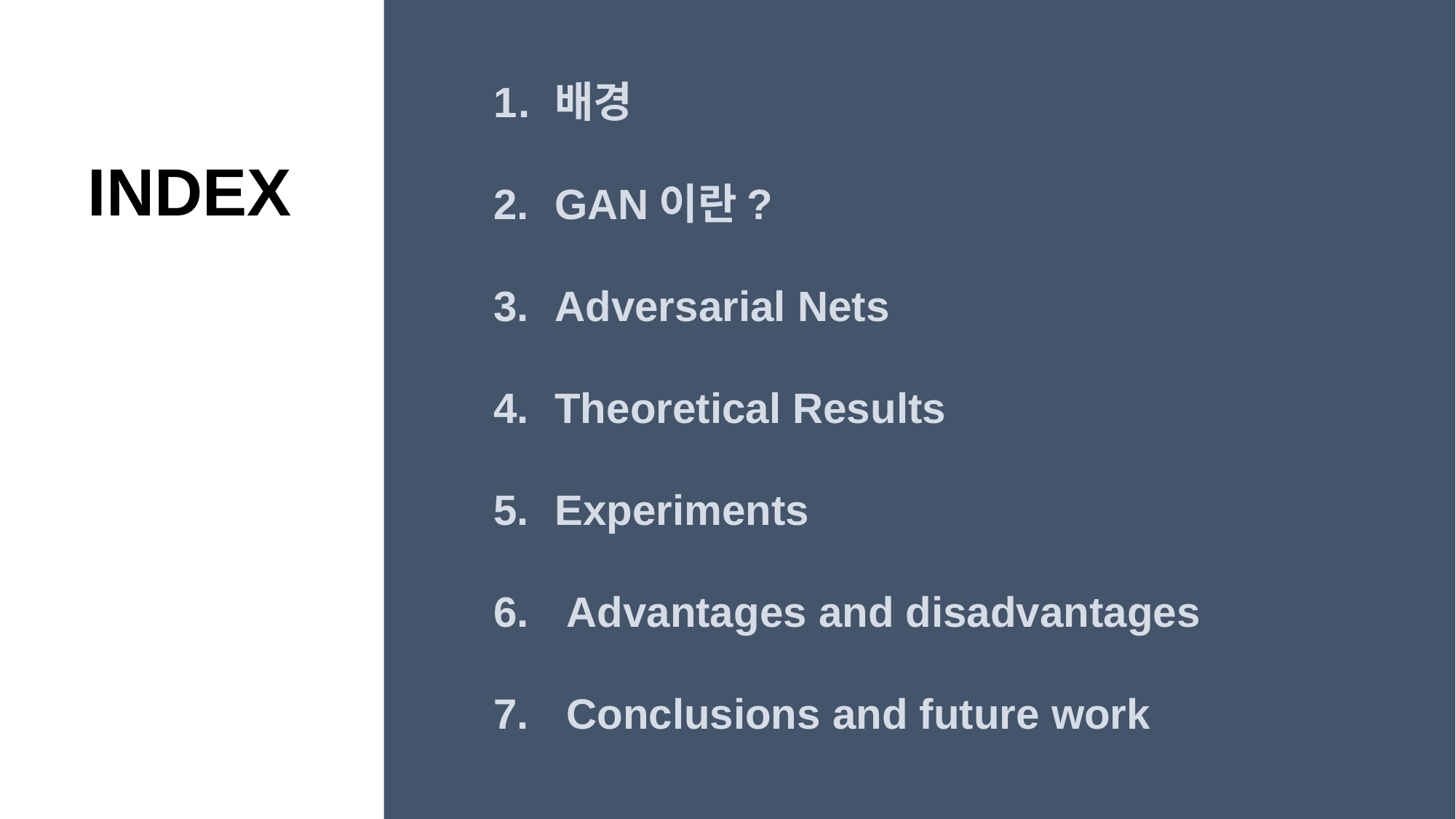

배경

GAN이란?

Adversarial Nets

Theoretical Results

Experiments

 Advantages and disadvantages

 Conclusions and future work
INDEX